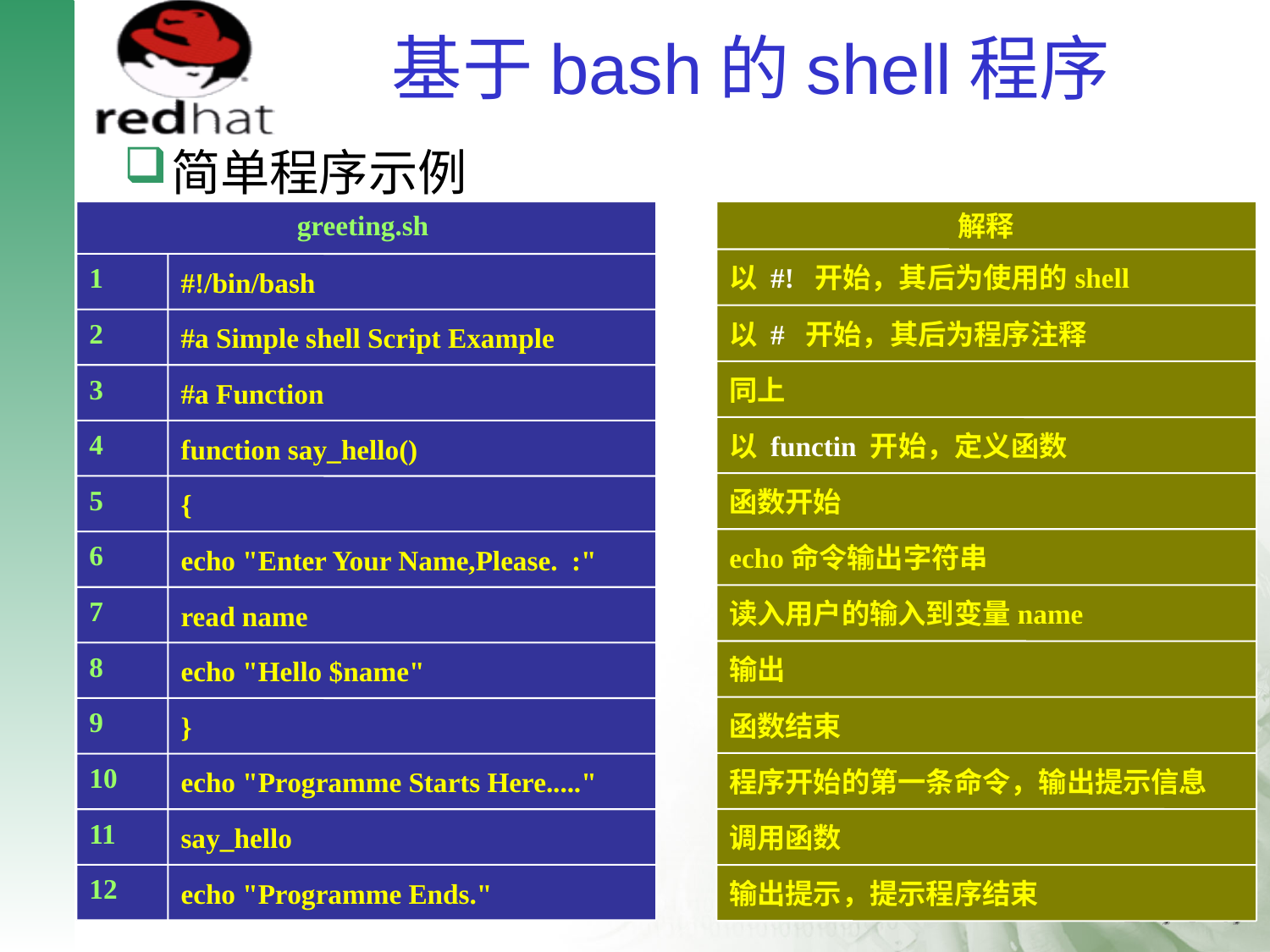

# 基于bash的shell程序
简单程序示例
greeting.sh

解释

以 #!  开始，其后为使用的shell

1

#!/bin/bash

以 #  开始，其后为程序注释

2

#a Simple shell Script Example
同上

3

#a Function
以 functin 开始，定义函数

4

function say_hello()
函数开始

5

{
echo命令输出字符串

6

echo "Enter Your Name,Please.  :"
读入用户的输入到变量name

7

read name
输出

8

echo "Hello $name"
函数结束

9

}
程序开始的第一条命令，输出提示信息

10

echo "Programme Starts Here....."
调用函数

11

say_hello
12

echo "Programme Ends."
输出提示，提示程序结束

24